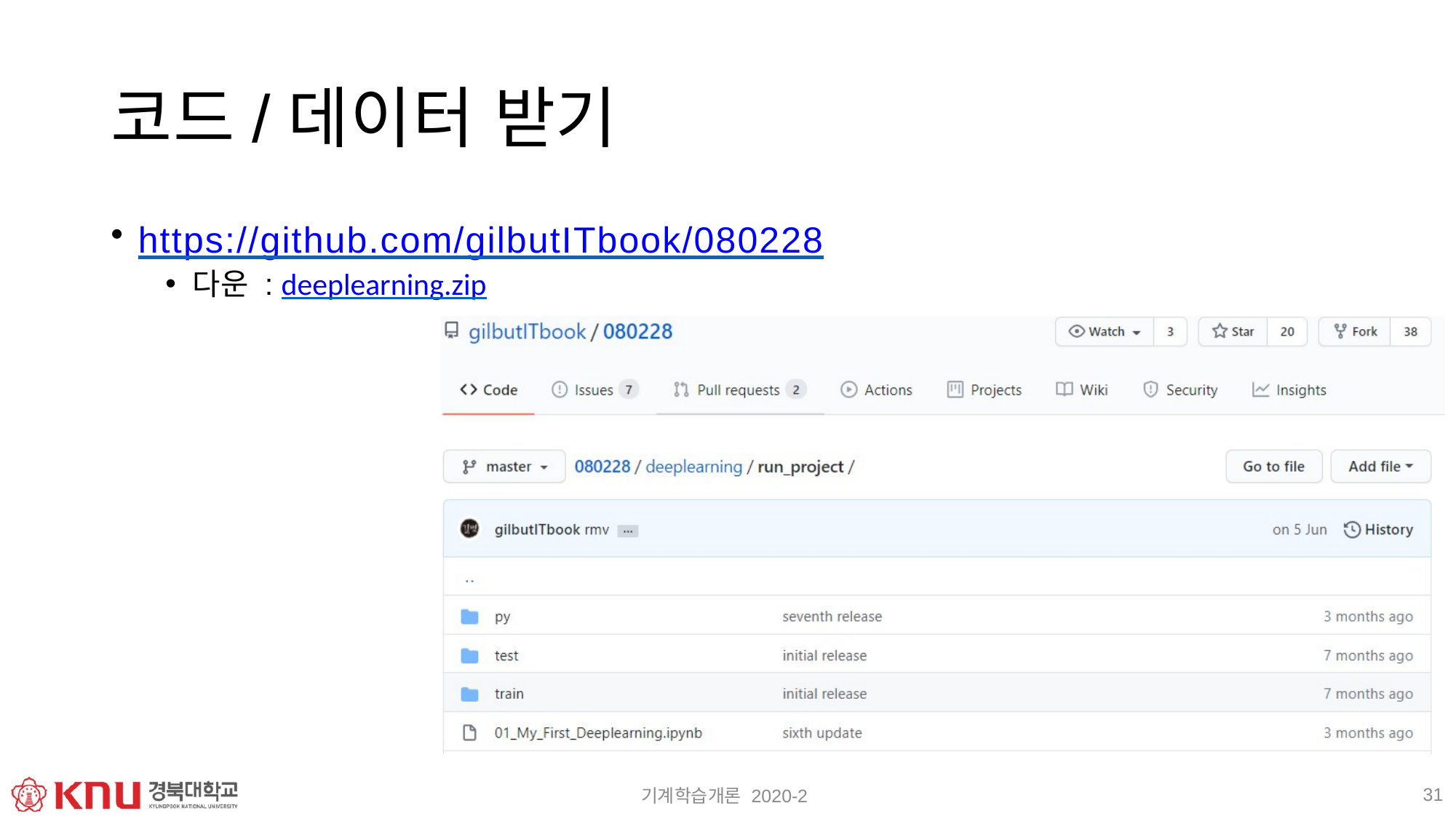

# 코드/데이터 받기
https://github.com/gilbutITbook/080228
다운 : deeplearning.zip

31
기계학습개론 2020-2